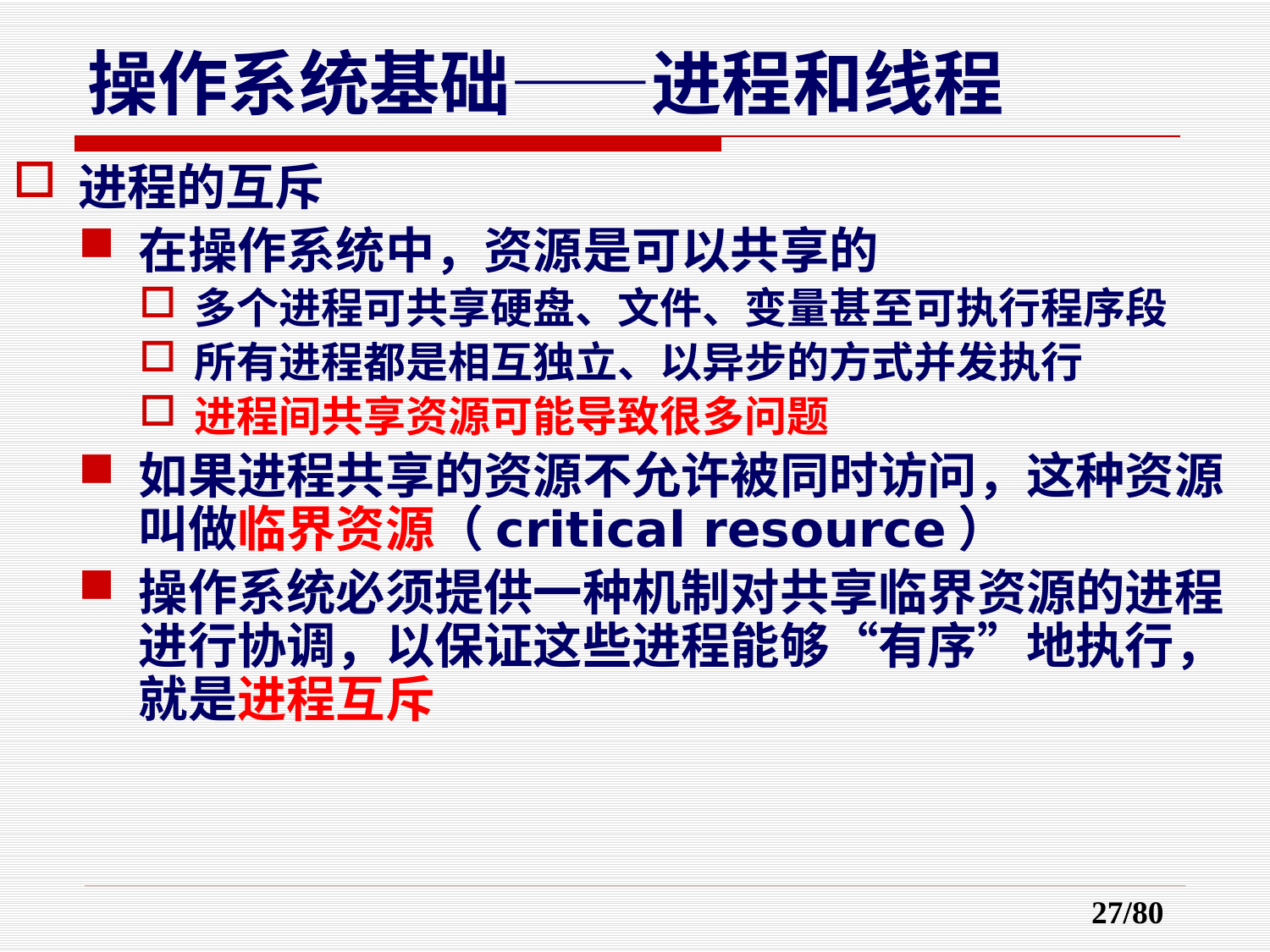

# 操作系统基础——进程和线程
进程的互斥
在操作系统中，资源是可以共享的
多个进程可共享硬盘、文件、变量甚至可执行程序段
所有进程都是相互独立、以异步的方式并发执行
进程间共享资源可能导致很多问题
如果进程共享的资源不允许被同时访问，这种资源叫做临界资源（critical resource）
操作系统必须提供一种机制对共享临界资源的进程进行协调，以保证这些进程能够“有序”地执行，就是进程互斥